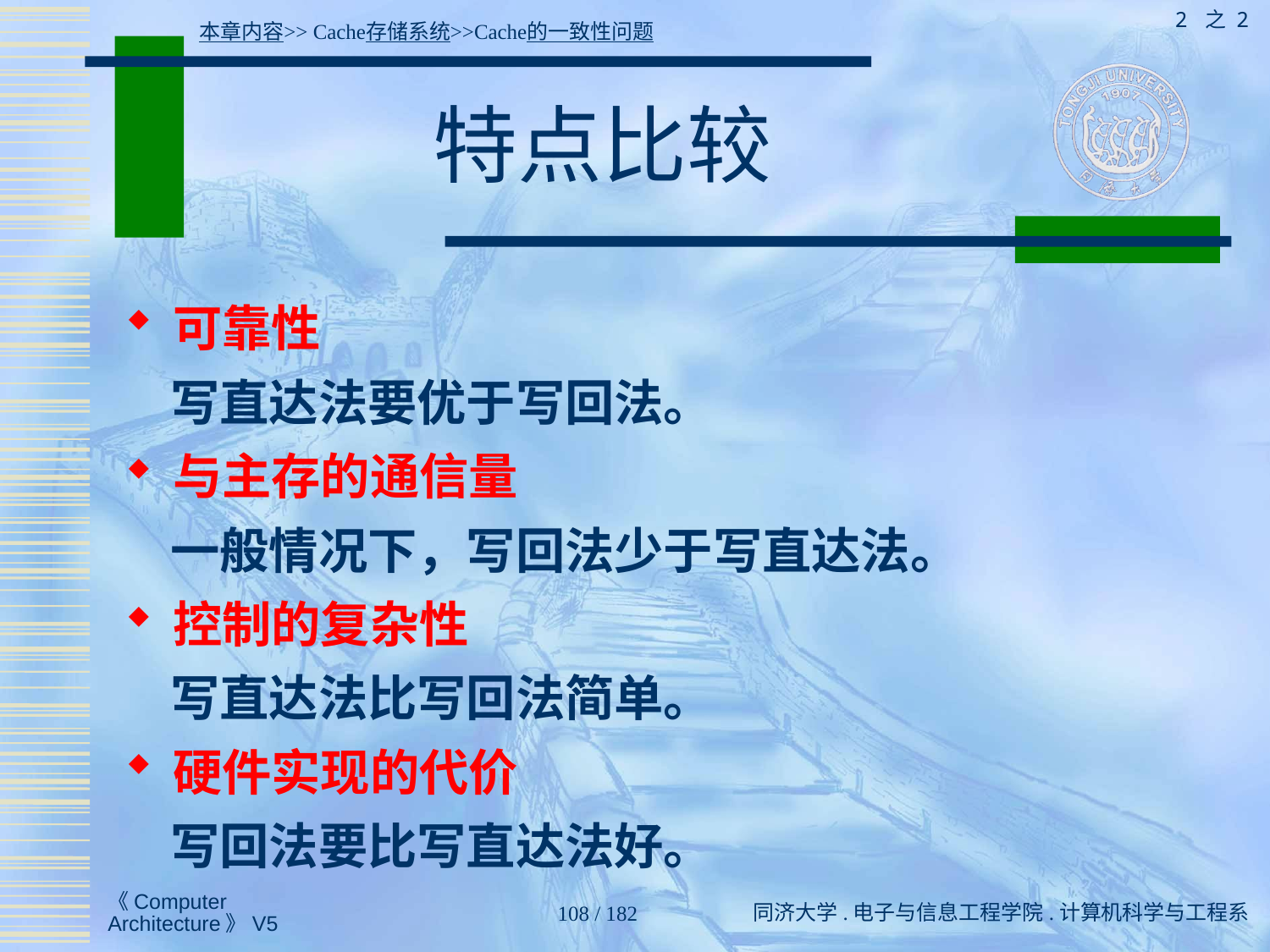

2 之 2
本章内容>> Cache存储系统>>Cache的一致性问题
# 特点比较
可靠性
   写直达法要优于写回法。
与主存的通信量
   一般情况下，写回法少于写直达法。
控制的复杂性
   写直达法比写回法简单。
硬件实现的代价
   写回法要比写直达法好。